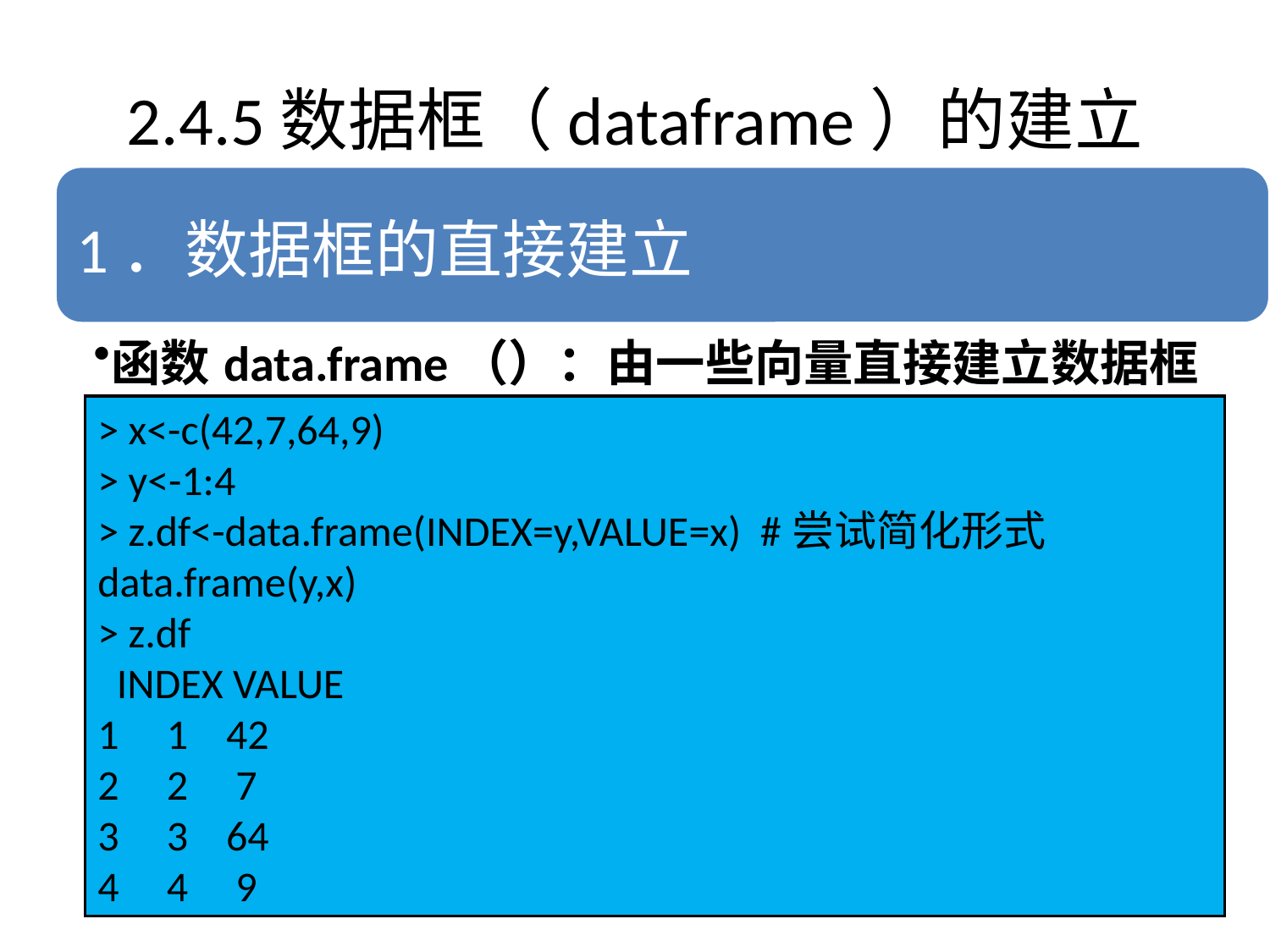

# 2.4.5数据框（dataframe）的建立
1．数据框的直接建立
函数data.frame（）：由一些向量直接建立数据框
> x<-c(42,7,64,9)
> y<-1:4
> z.df<-data.frame(INDEX=y,VALUE=x)  #尝试简化形式data.frame(y,x)
> z.df
  INDEX VALUE
1     1    42
2     2     7
3     3    64
4     4     9